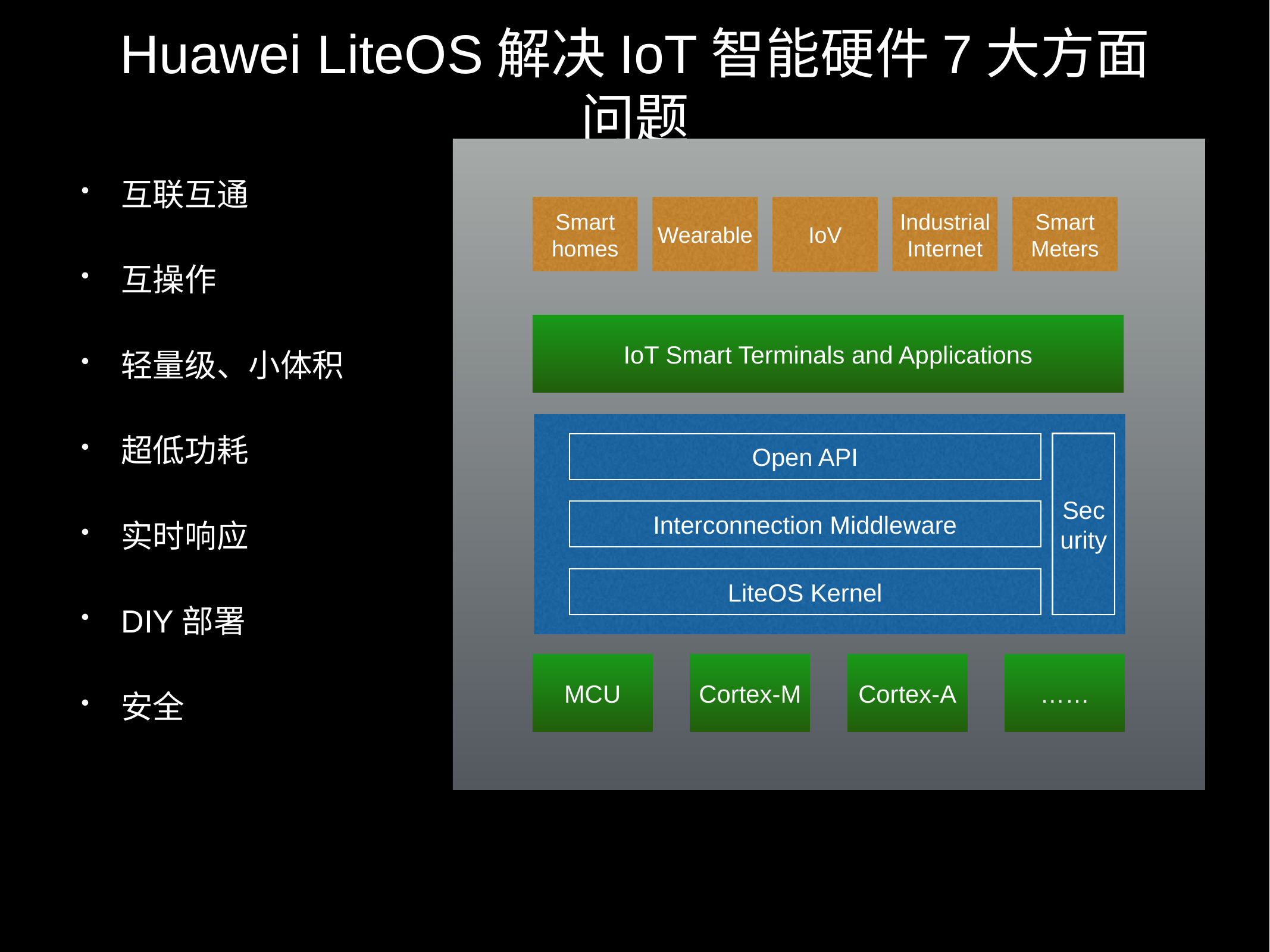

# Huawei LiteOS解决IoT智能硬件7大方面问题

Smart homes
Wearable
IoV
Industrial Internet
Smart Meters
IoT Smart Terminals and Applications

Security
Open API
Interconnection Middleware
LiteOS Kernel
MCU
Cortex-M
Cortex-A
……
互联互通
互操作
轻量级、小体积
超低功耗
实时响应
DIY部署
安全